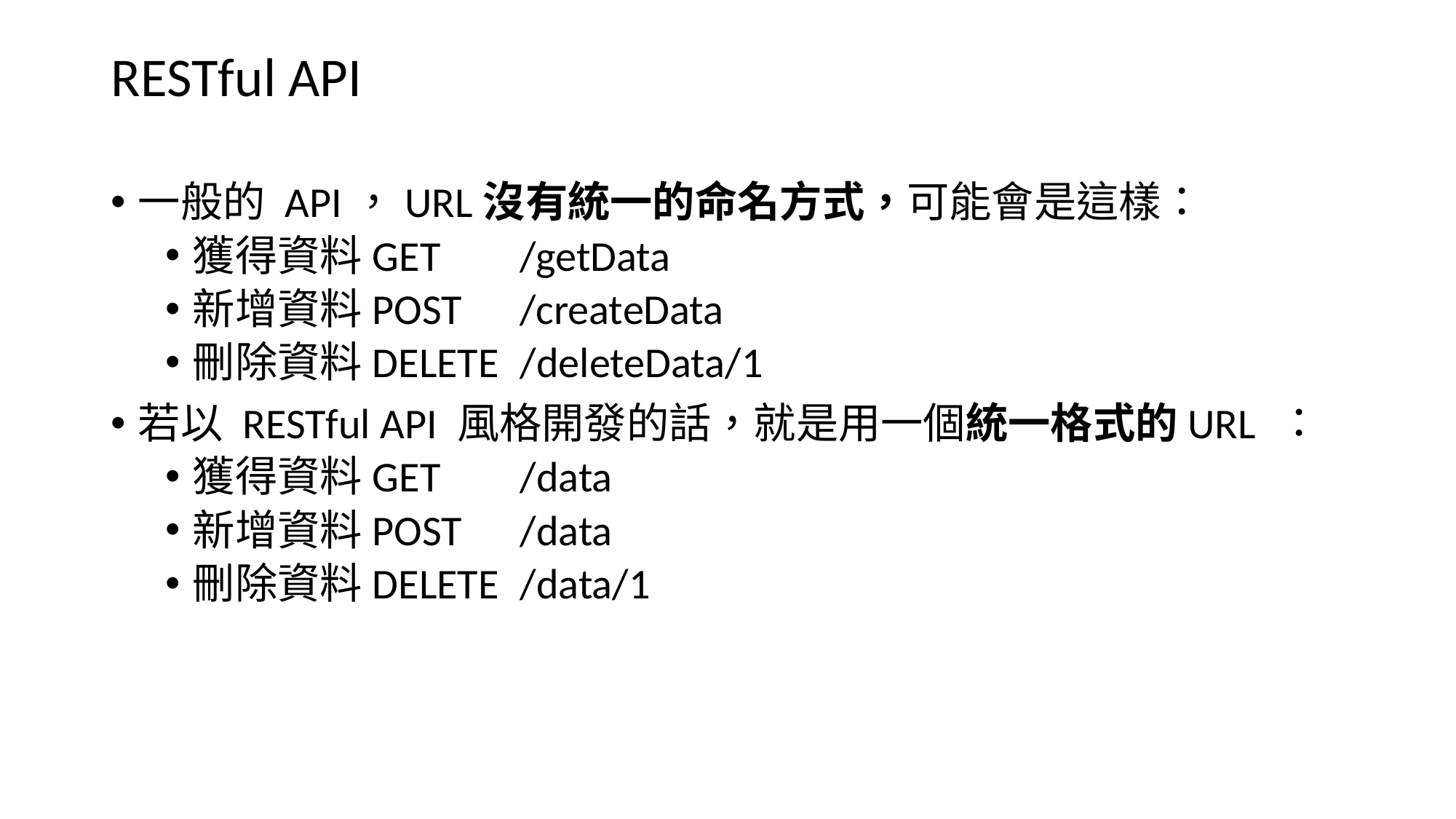

RESTful API
一般的 API，URL沒有統一的命名方式，可能會是這樣：
獲得資料GET    	/getData
新增資料POST   	/createData
刪除資料DELETE 	/deleteData/1
若以 RESTful API 風格開發的話，就是用一個統一格式的URL ：
獲得資料GET     	/data
新增資料POST    	/data
刪除資料DELETE  	/data/1